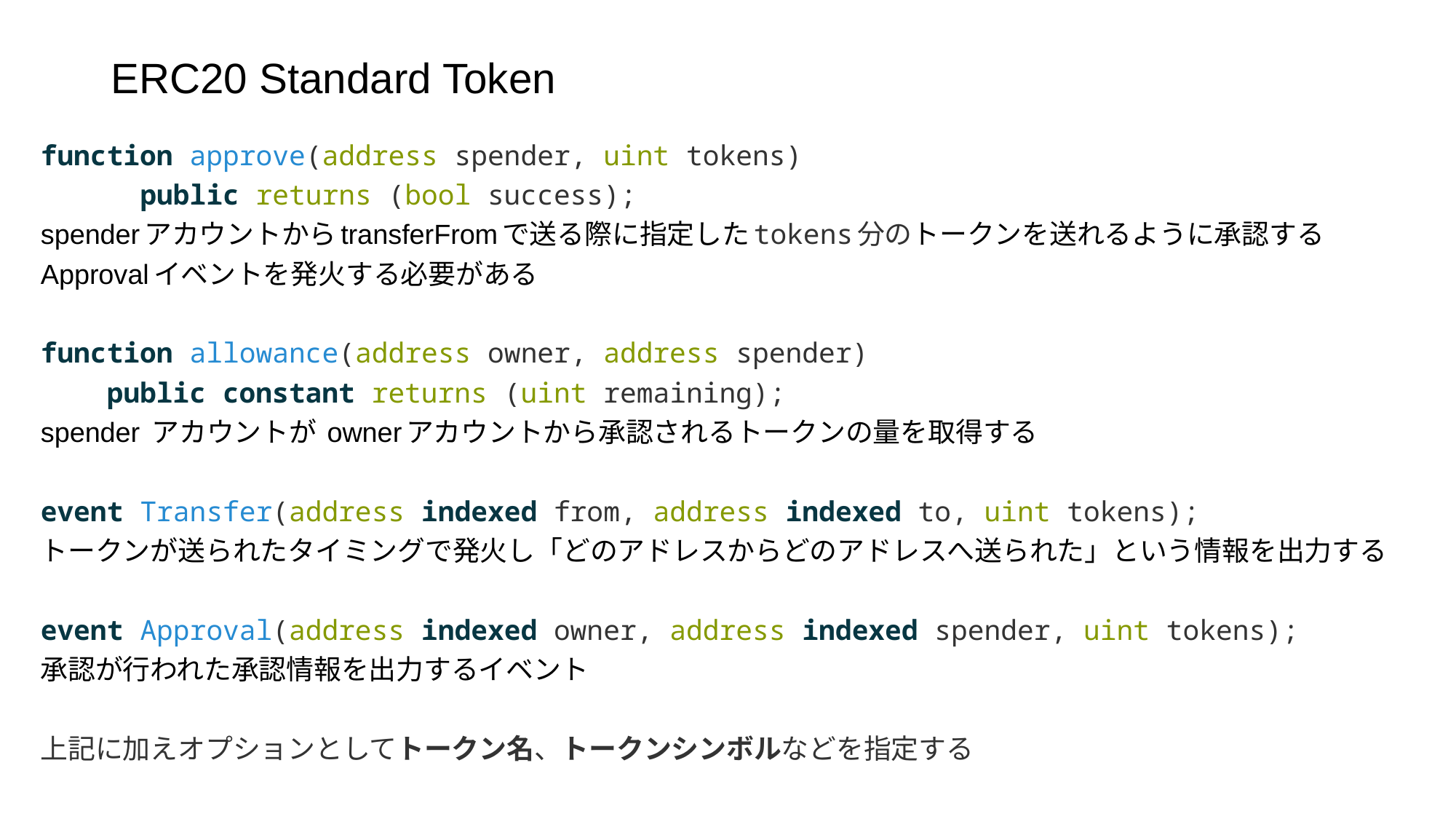

# ERC20 Standard Token
function approve(address spender, uint tokens)
      public returns (bool success);
spenderアカウントからtransferFromで送る際に指定したtokens分のトークンを送れるように承認する
Approvalイベントを発火する必要がある

function allowance(address owner, address spender)
    public constant returns (uint remaining);
spender アカウントが ownerアカウントから承認されるトークンの量を取得する

event Transfer(address indexed from, address indexed to, uint tokens);
トークンが送られたタイミングで発火し「どのアドレスからどのアドレスへ送られた」という情報を出力する

event Approval(address indexed owner, address indexed spender, uint tokens);
承認が行われた承認情報を出力するイベント

上記に加えオプションとしてトークン名、トークンシンボルなどを指定する